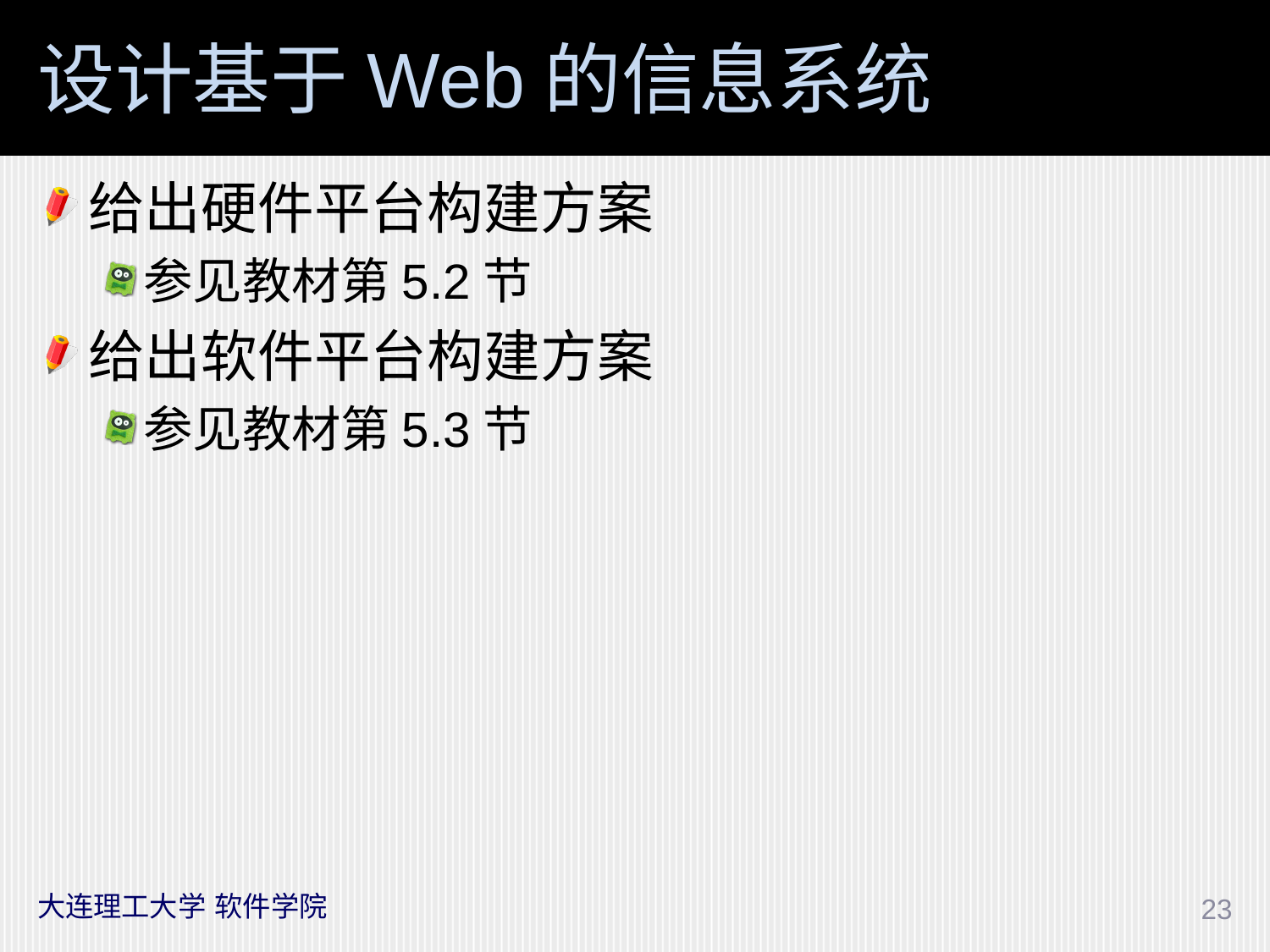

# 设计基于Web的信息系统
给出硬件平台构建方案
参见教材第5.2节
给出软件平台构建方案
参见教材第5.3节
大连理工大学 软件学院
23